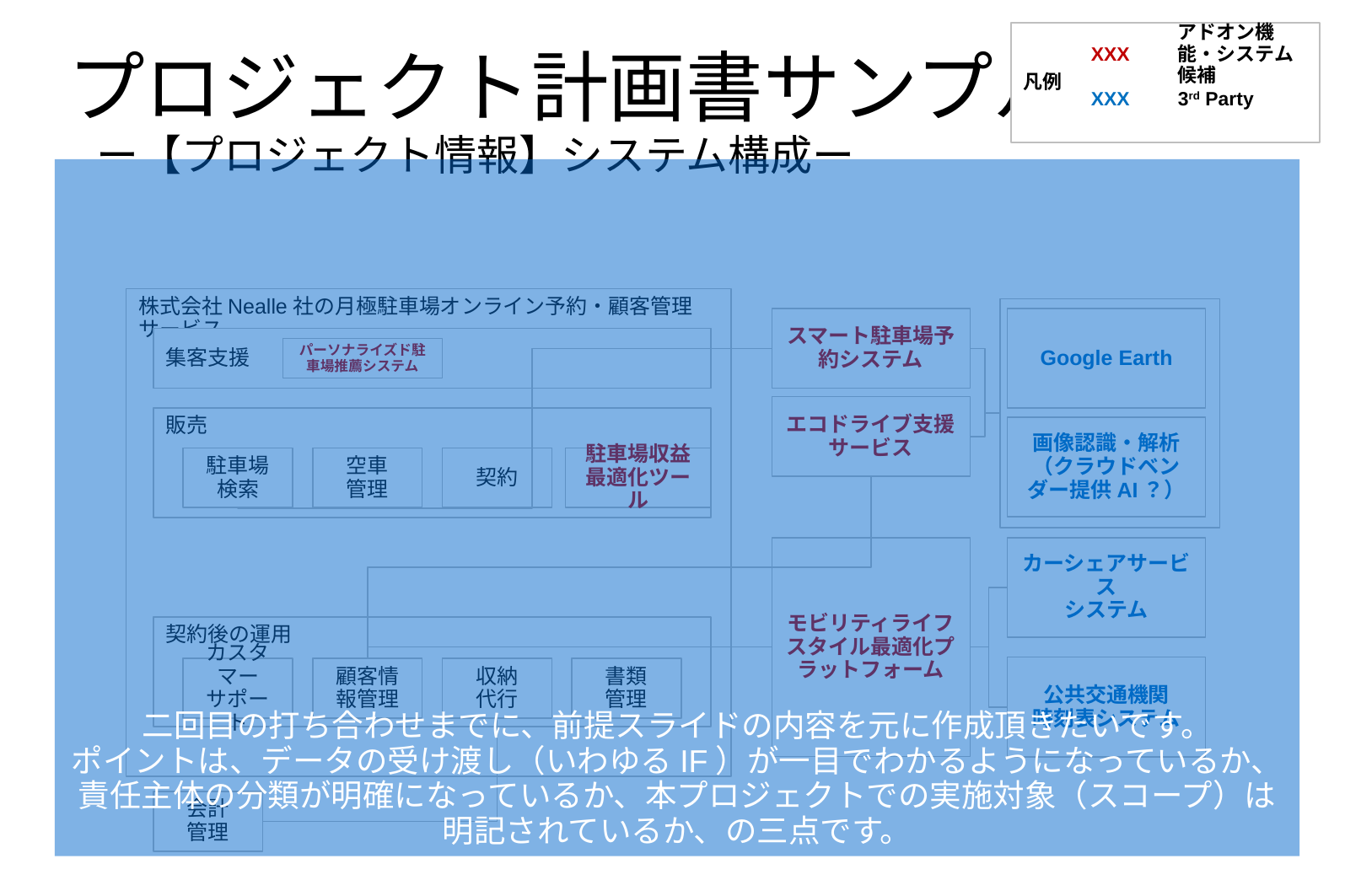

凡例
# プロジェクト計画書サンプル ー【プロジェクト情報】システム構成ー
XXX
アドオン機能・システム候補
XXX
3rd Party
二回目の打ち合わせまでに、前提スライドの内容を元に作成頂きたいです。
ポイントは、データの受け渡し（いわゆるIF）が一目でわかるようになっているか、責任主体の分類が明確になっているか、本プロジェクトでの実施対象（スコープ）は明記されているか、の三点です。
株式会社Nealle社の月極駐車場オンライン予約・顧客管理サービス

スマート駐車場予約システム
Google Earth
集客支援
パーソナライズド駐車場推薦システム
エコドライブ支援
サービス
販売
画像認識・解析（クラウドベンダー提供AI？）
駐車場検索
空車
管理
契約
駐車場収益最適化ツール
モビリティライフスタイル最適化プラットフォーム
カーシェアサービス
システム
契約後の運用
公共交通機関
時刻表システム
カスタマー
サポート
顧客情報管理
収納
代行
書類
管理
会計
管理